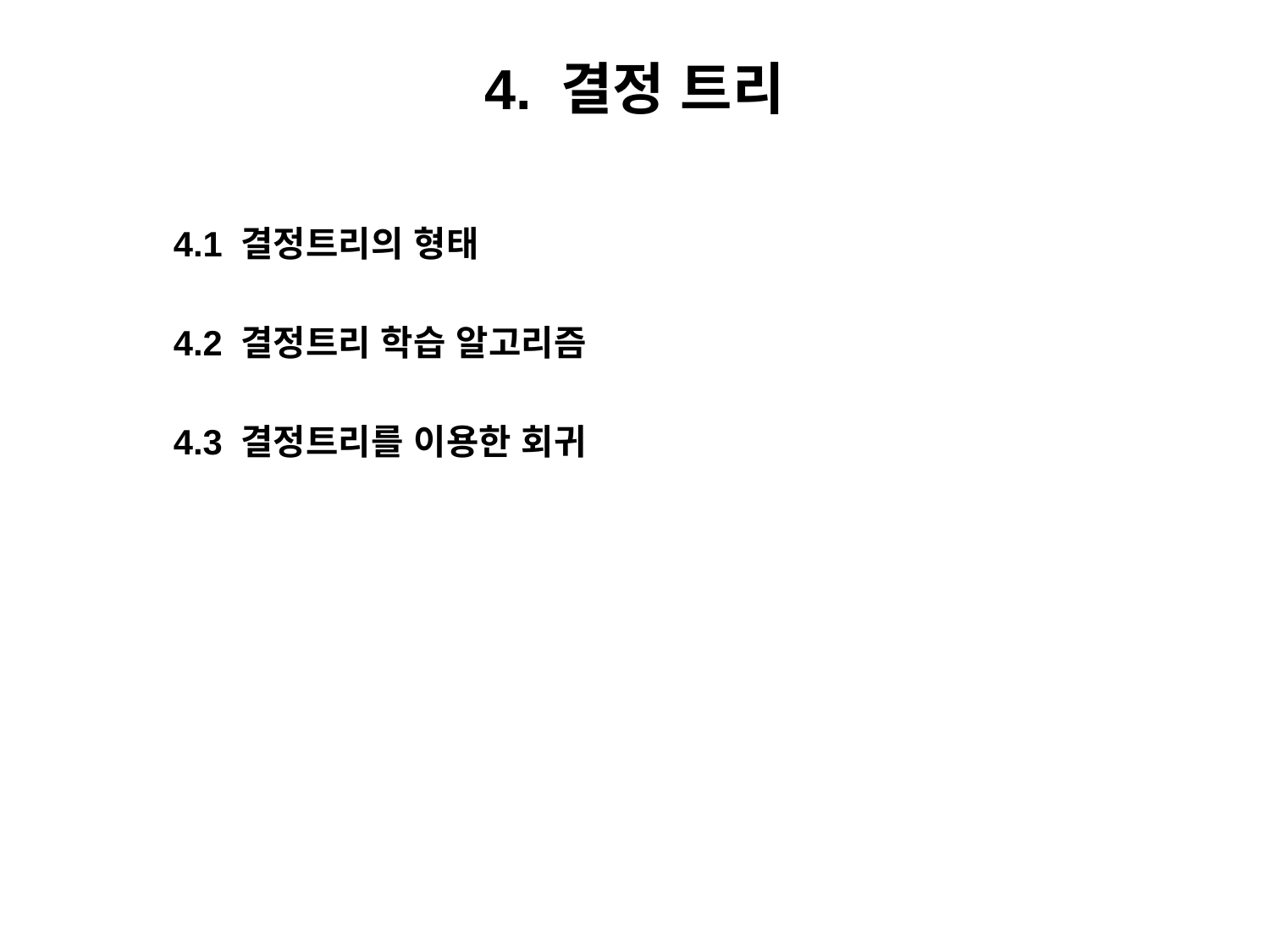

# 4. 결정 트리

4.1 결정트리의 형태

4.2 결정트리 학습 알고리즘

4.3 결정트리를 이용한 회귀